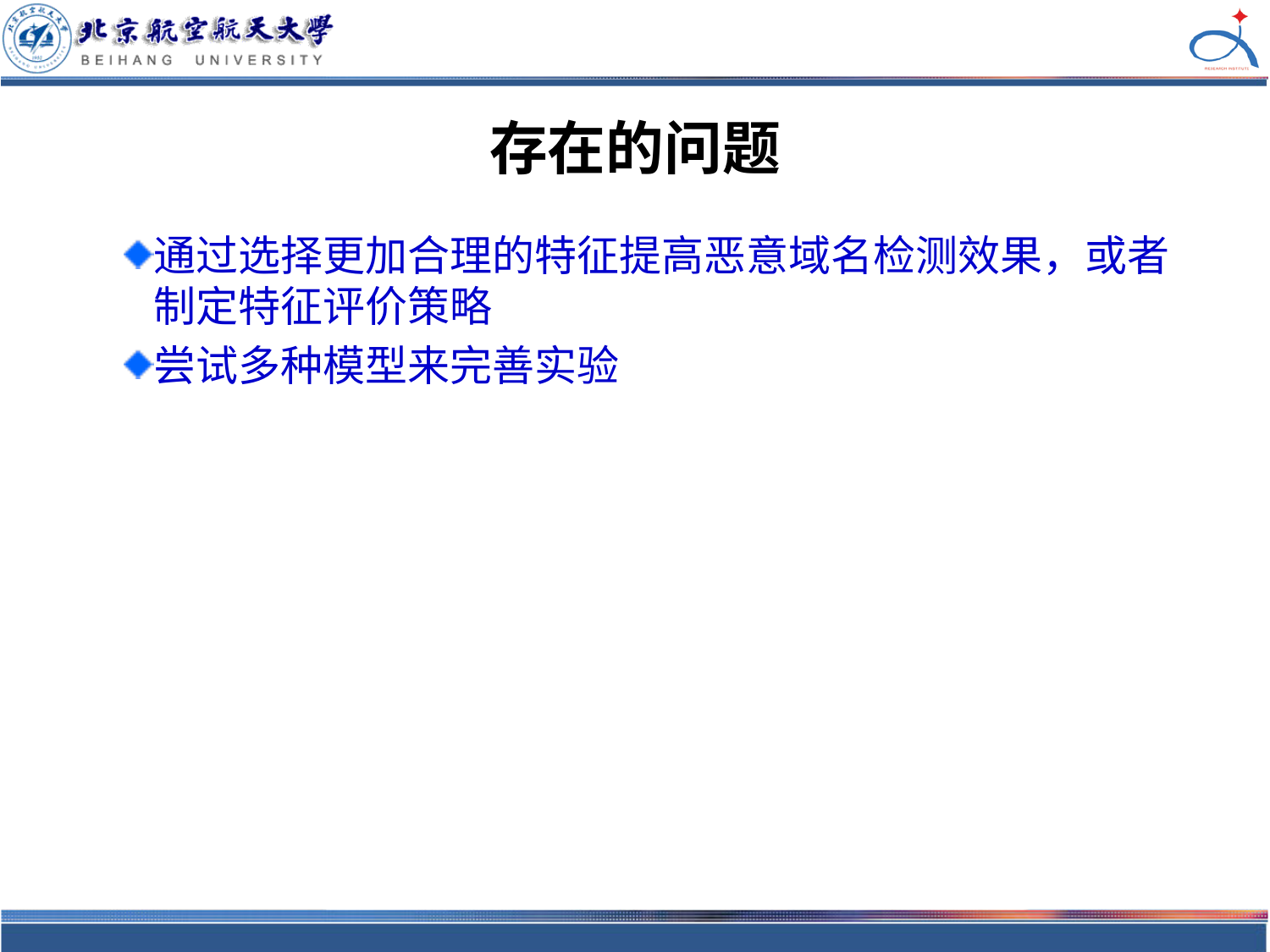

# 存在的问题
通过选择更加合理的特征提高恶意域名检测效果，或者制定特征评价策略
尝试多种模型来完善实验